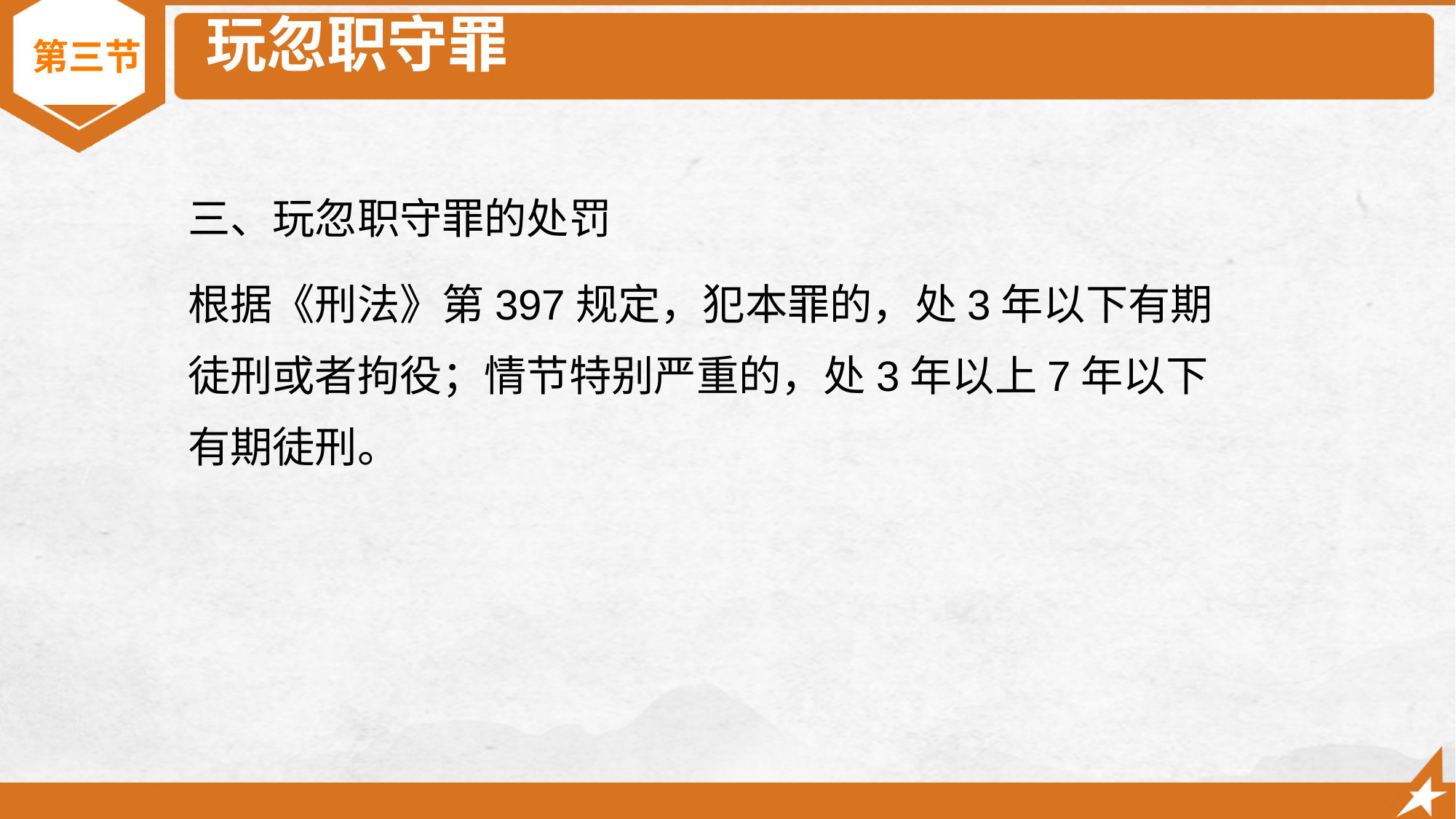

第三节
# 玩忽职守罪

三、玩忽职守罪的处罚
根据《刑法》第397规定，犯本罪的，处3年以下有期徒刑或者拘役；情节特别严重的，处3年以上7年以下有期徒刑。